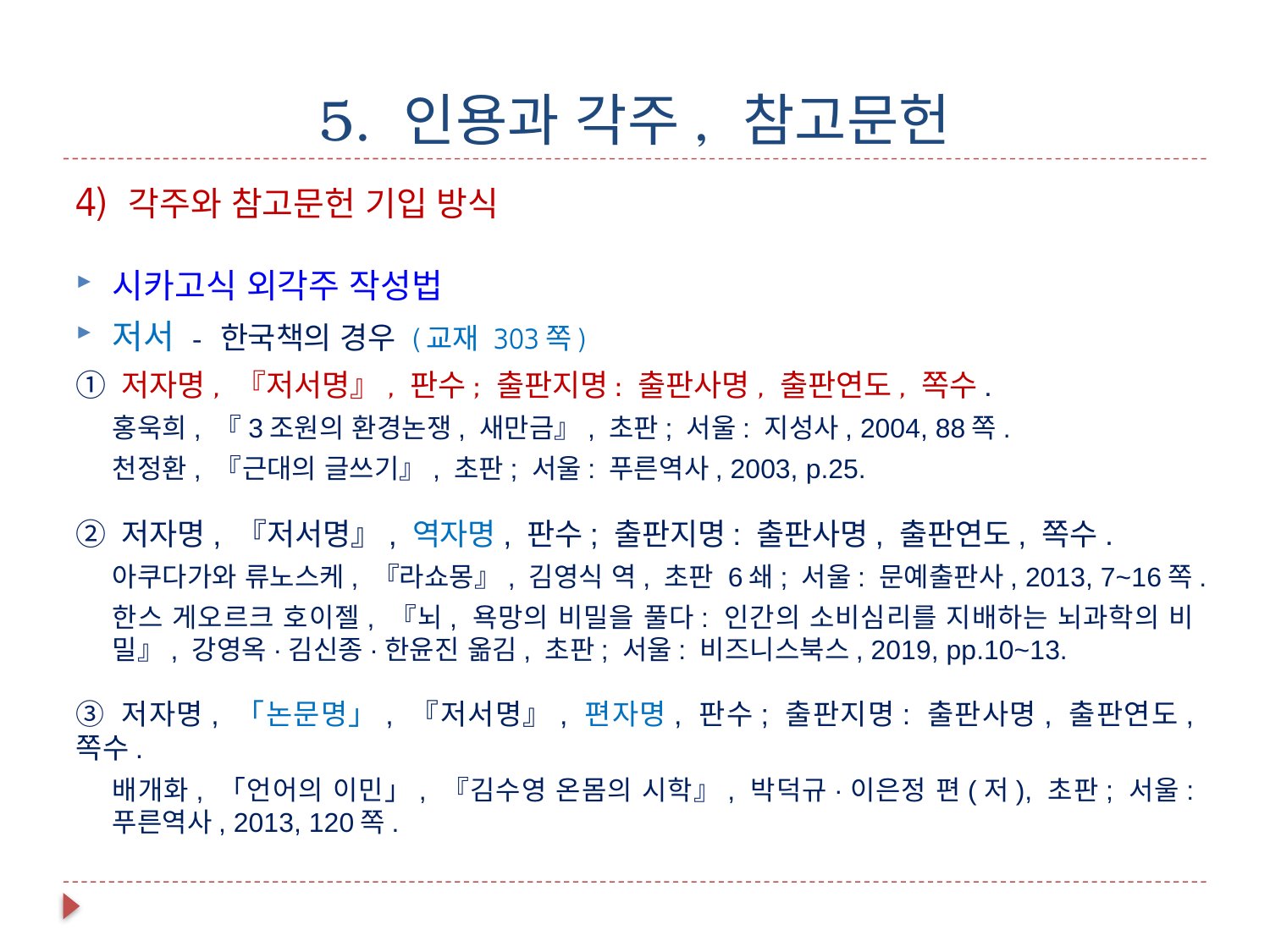

# 5. 인용과 각주, 참고문헌
4) 각주와 참고문헌 기입 방식

시카고식 외각주 작성법
저서 - 한국책의 경우 (교재 303쪽)
① 저자명, 『저서명』, 판수; 출판지명: 출판사명, 출판연도, 쪽수.
홍욱희, 『3조원의 환경논쟁, 새만금』, 초판; 서울: 지성사, 2004, 88쪽.
천정환, 『근대의 글쓰기』, 초판; 서울: 푸른역사, 2003, p.25.

② 저자명, 『저서명』, 역자명, 판수; 출판지명: 출판사명, 출판연도, 쪽수.
아쿠다가와 류노스케, 『라쇼몽』, 김영식 역, 초판 6쇄; 서울: 문예출판사, 2013, 7~16쪽.
한스 게오르크 호이젤, 『뇌, 욕망의 비밀을 풀다: 인간의 소비심리를 지배하는 뇌과학의 비밀』, 강영옥·김신종·한윤진 옮김, 초판; 서울: 비즈니스북스, 2019, pp.10~13.

③ 저자명, 「논문명」, 『저서명』, 편자명, 판수; 출판지명: 출판사명, 출판연도, 쪽수.
배개화, 「언어의 이민」, 『김수영 온몸의 시학』, 박덕규·이은정 편(저), 초판; 서울: 푸른역사, 2013, 120쪽.